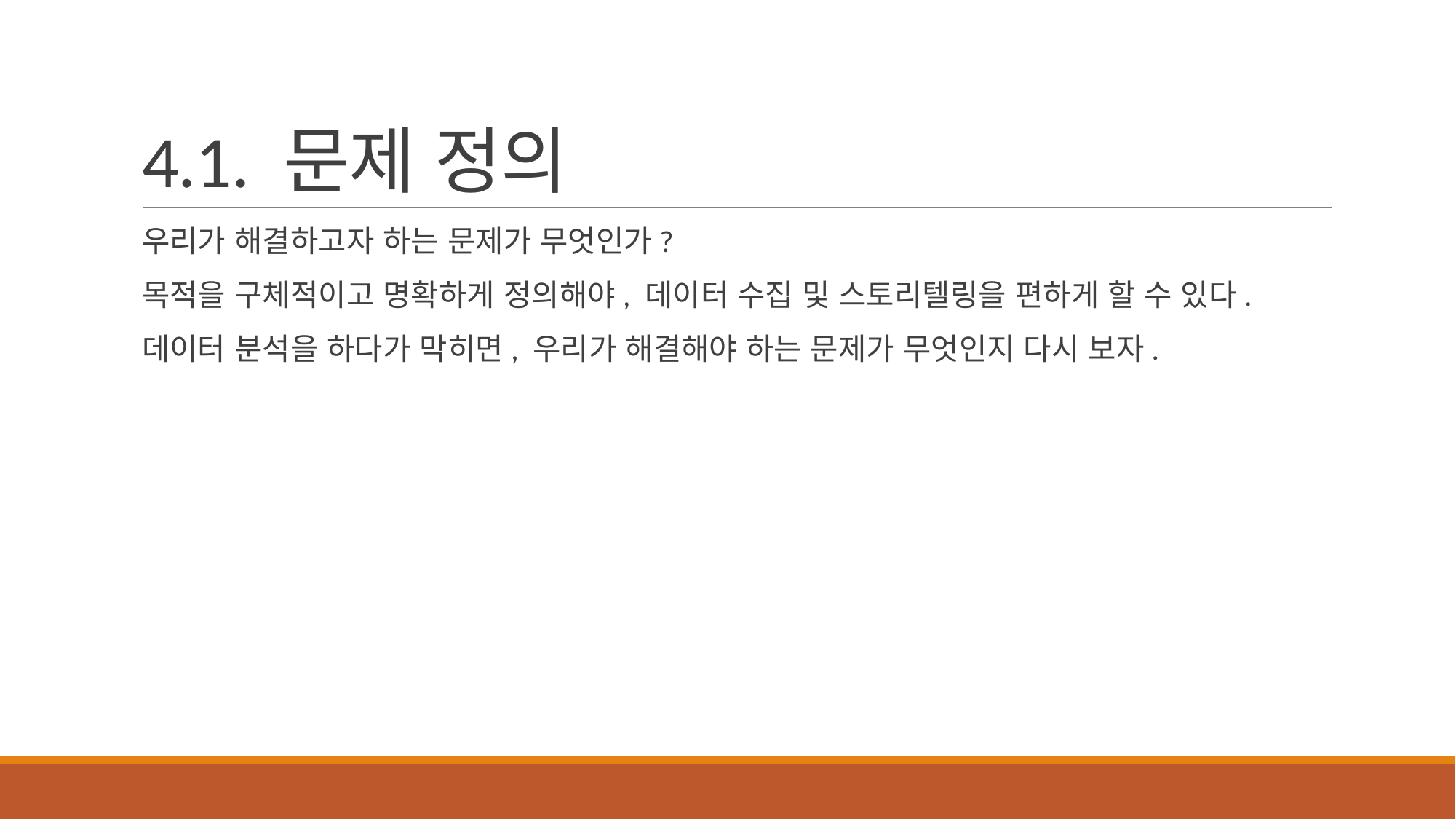

# 4.1. 문제 정의
우리가 해결하고자 하는 문제가 무엇인가?
목적을 구체적이고 명확하게 정의해야, 데이터 수집 및 스토리텔링을 편하게 할 수 있다.
데이터 분석을 하다가 막히면, 우리가 해결해야 하는 문제가 무엇인지 다시 보자.